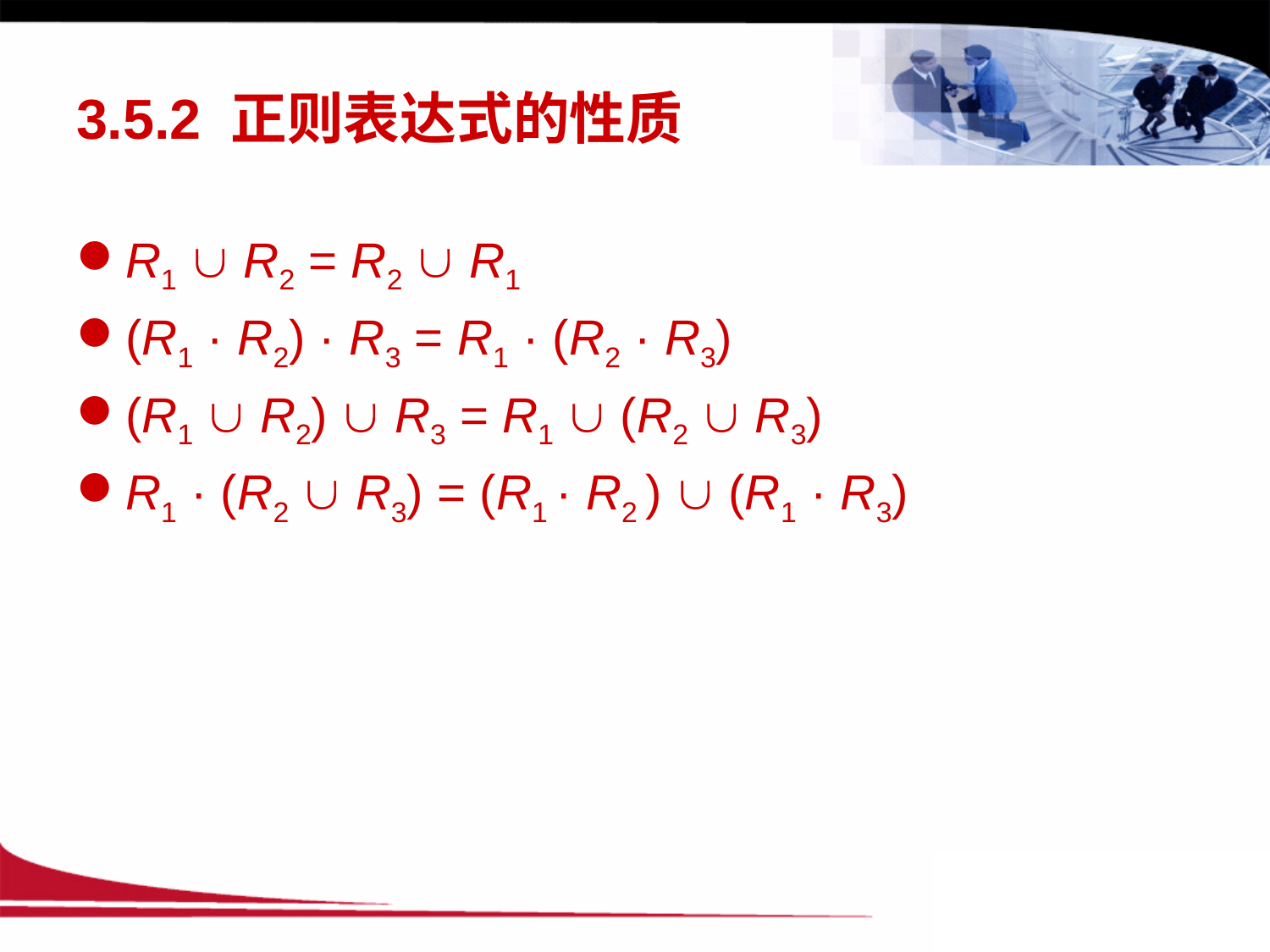

# 3.5.2 正则表达式的性质
R1 ∪ R2 = R2 ∪ R1
(R1 · R2) · R3 = R1 · (R2 · R3)
(R1 ∪ R2) ∪ R3 = R1 ∪ (R2 ∪ R3)
R1 · (R2 ∪ R3) = (R1 · R2 ) ∪ (R1 · R3)